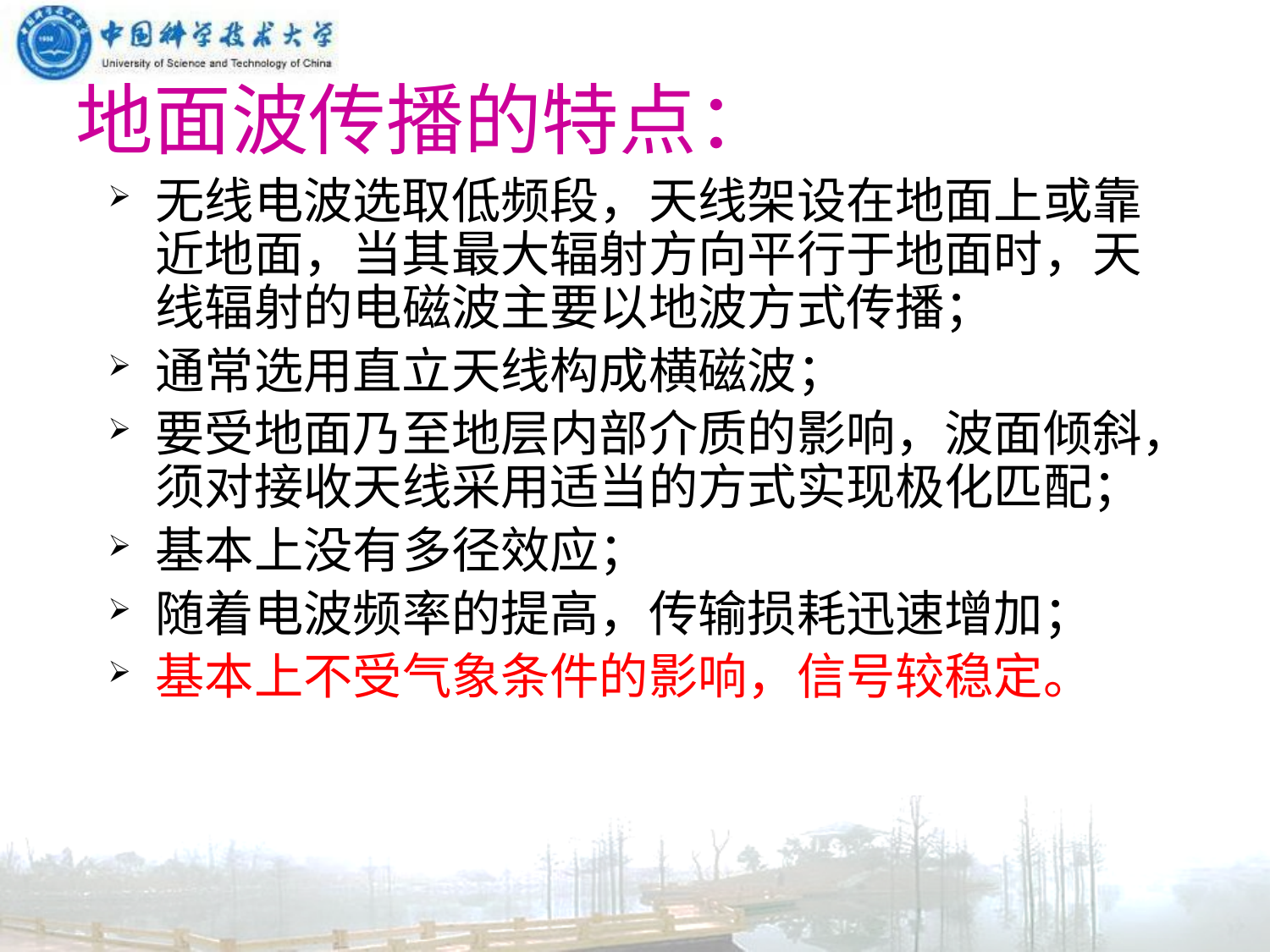

地面波传播的特点：
无线电波选取低频段，天线架设在地面上或靠近地面，当其最大辐射方向平行于地面时，天线辐射的电磁波主要以地波方式传播；
通常选用直立天线构成横磁波；
要受地面乃至地层内部介质的影响，波面倾斜，须对接收天线采用适当的方式实现极化匹配；
基本上没有多径效应；
随着电波频率的提高，传输损耗迅速增加；
基本上不受气象条件的影响，信号较稳定。